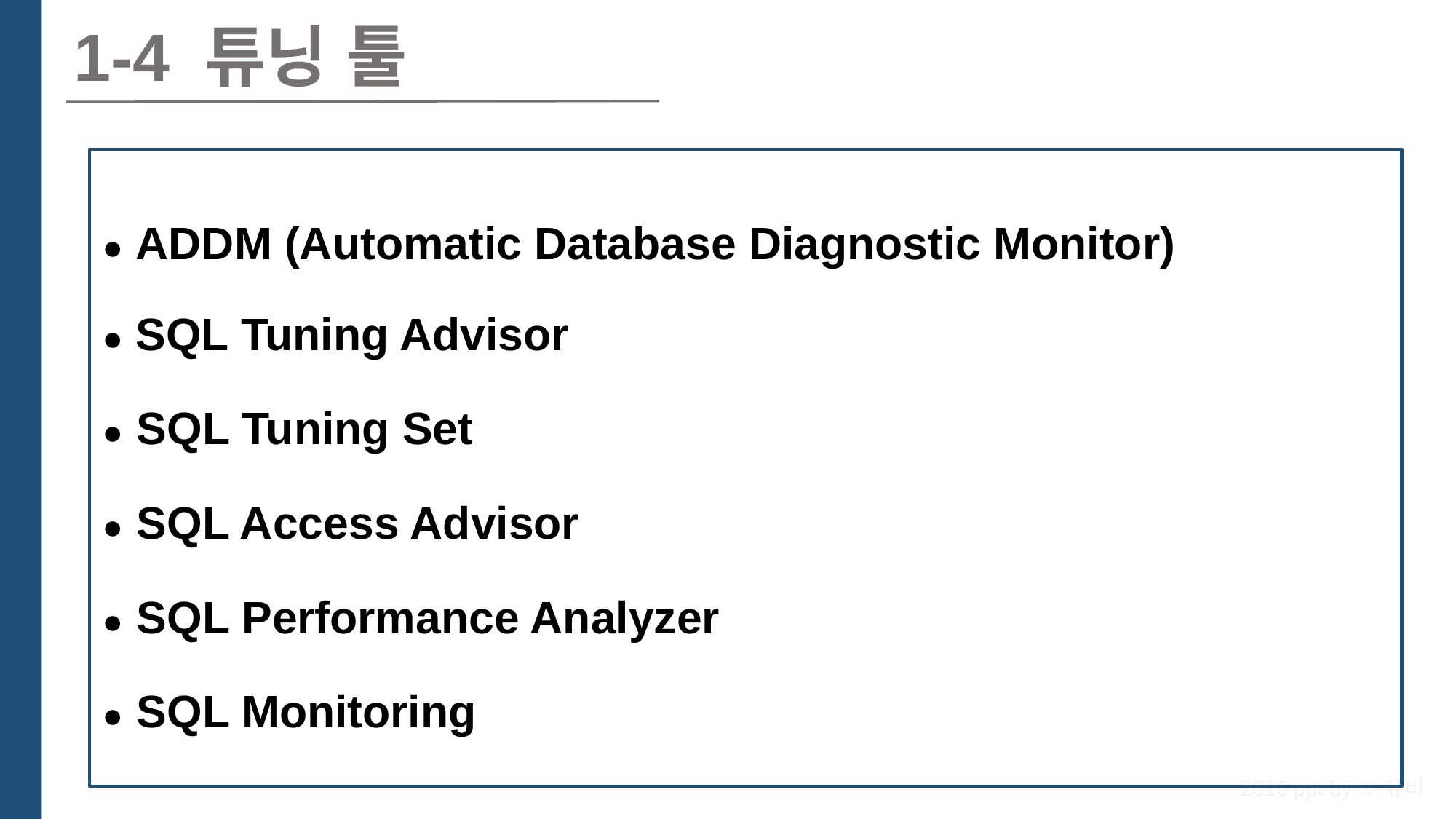

1-4 튜닝 툴
● ADDM (Automatic Database Diagnostic Monitor)
● SQL Tuning Advisor
● SQL Tuning Set
● SQL Access Advisor
● SQL Performance Analyzer
● SQL Monitoring
2016 ppt by ⓒ 유비